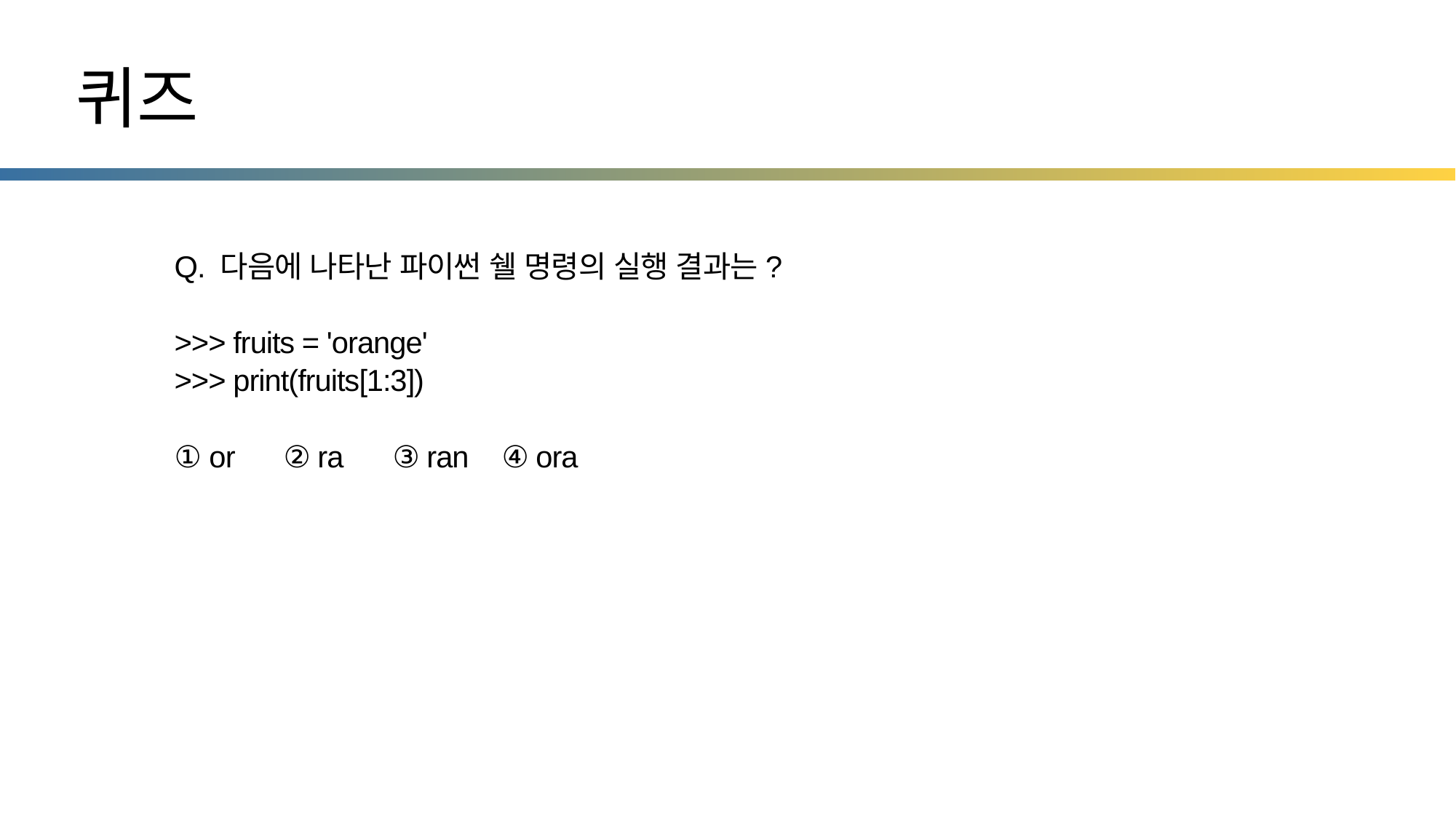

# 퀴즈
Q. 다음에 나타난 파이썬 쉘 명령의 실행 결과는?

>>> fruits = 'orange'
>>> print(fruits[1:3])

① or	② ra	③ ran	④ ora